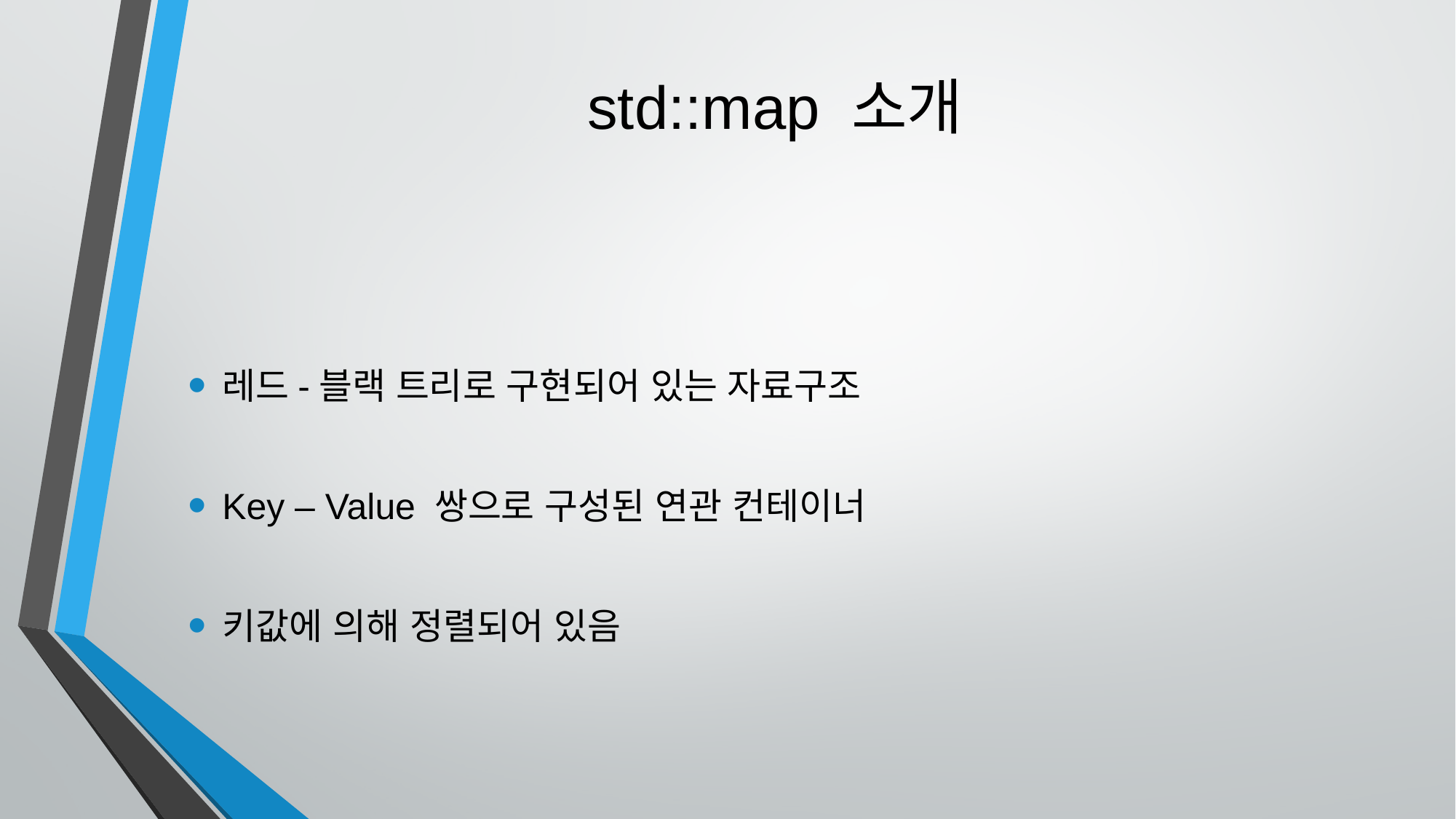

# std::map 소개
레드-블랙 트리로 구현되어 있는 자료구조

Key – Value 쌍으로 구성된 연관 컨테이너

키값에 의해 정렬되어 있음